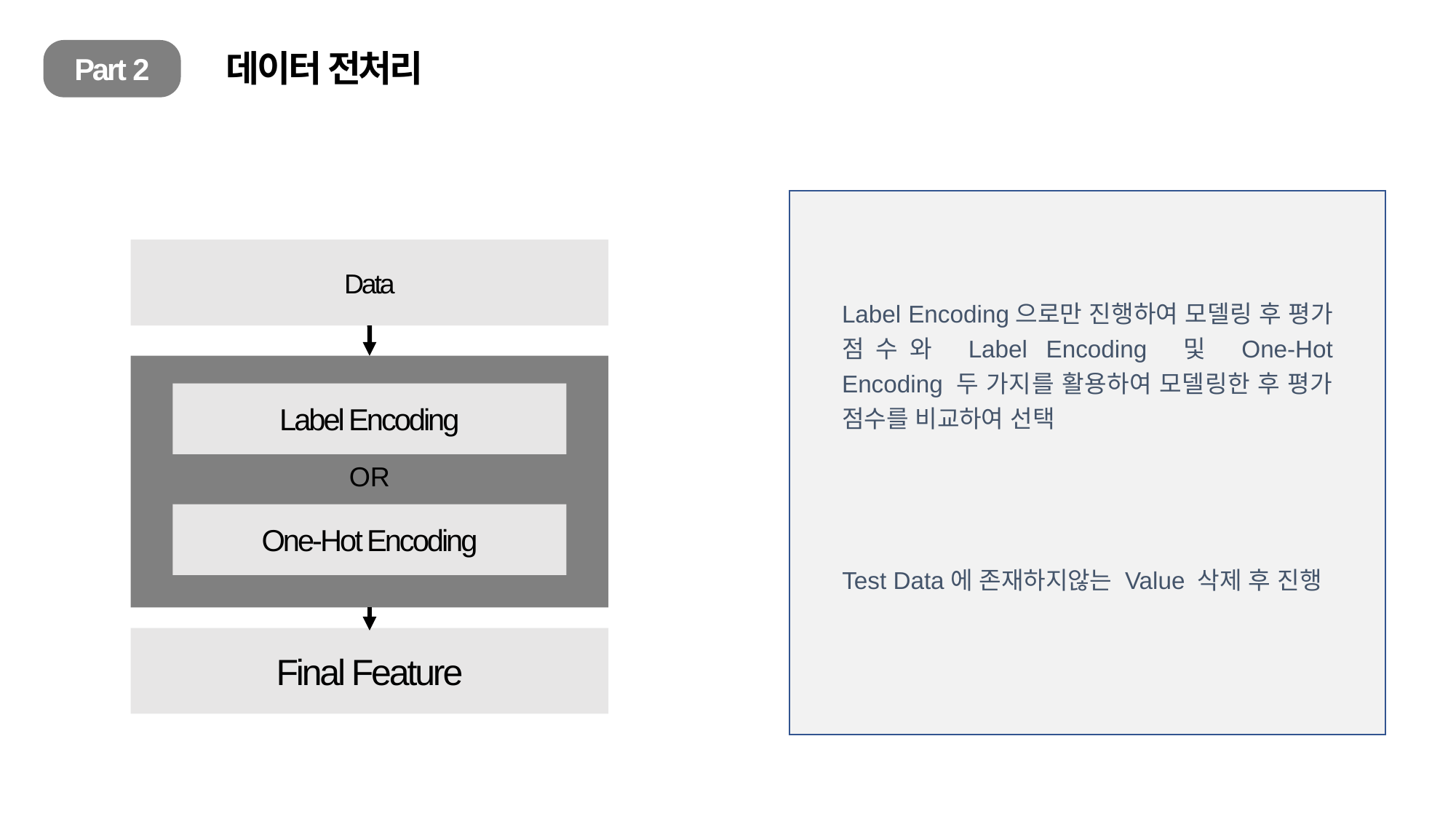

데이터 전처리
Part 2

Data
Label Encoding으로만 진행하여 모델링 후 평가 점수와 Label Encoding 및 One-Hot Encoding 두 가지를 활용하여 모델링한 후 평가 점수를 비교하여 선택

Label Encoding
OR

One-Hot Encoding
Test Data에 존재하지않는 Value 삭제 후 진행

Final Feature